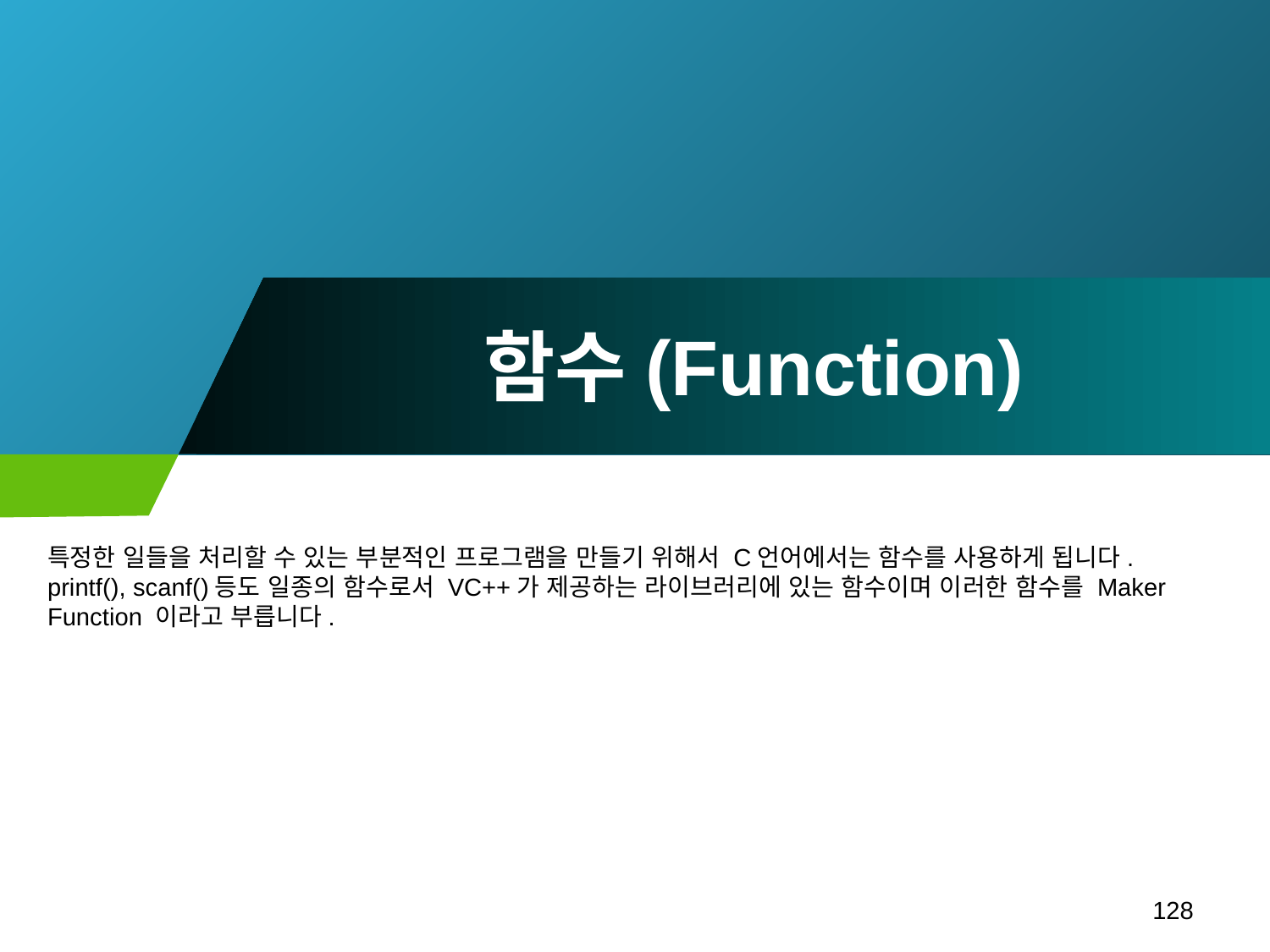

# 함수(Function)
특정한 일들을 처리할 수 있는 부분적인 프로그램을 만들기 위해서 C언어에서는 함수를 사용하게 됩니다.
printf(), scanf()등도 일종의 함수로서 VC++가 제공하는 라이브러리에 있는 함수이며 이러한 함수를 Maker Function 이라고 부릅니다.
128